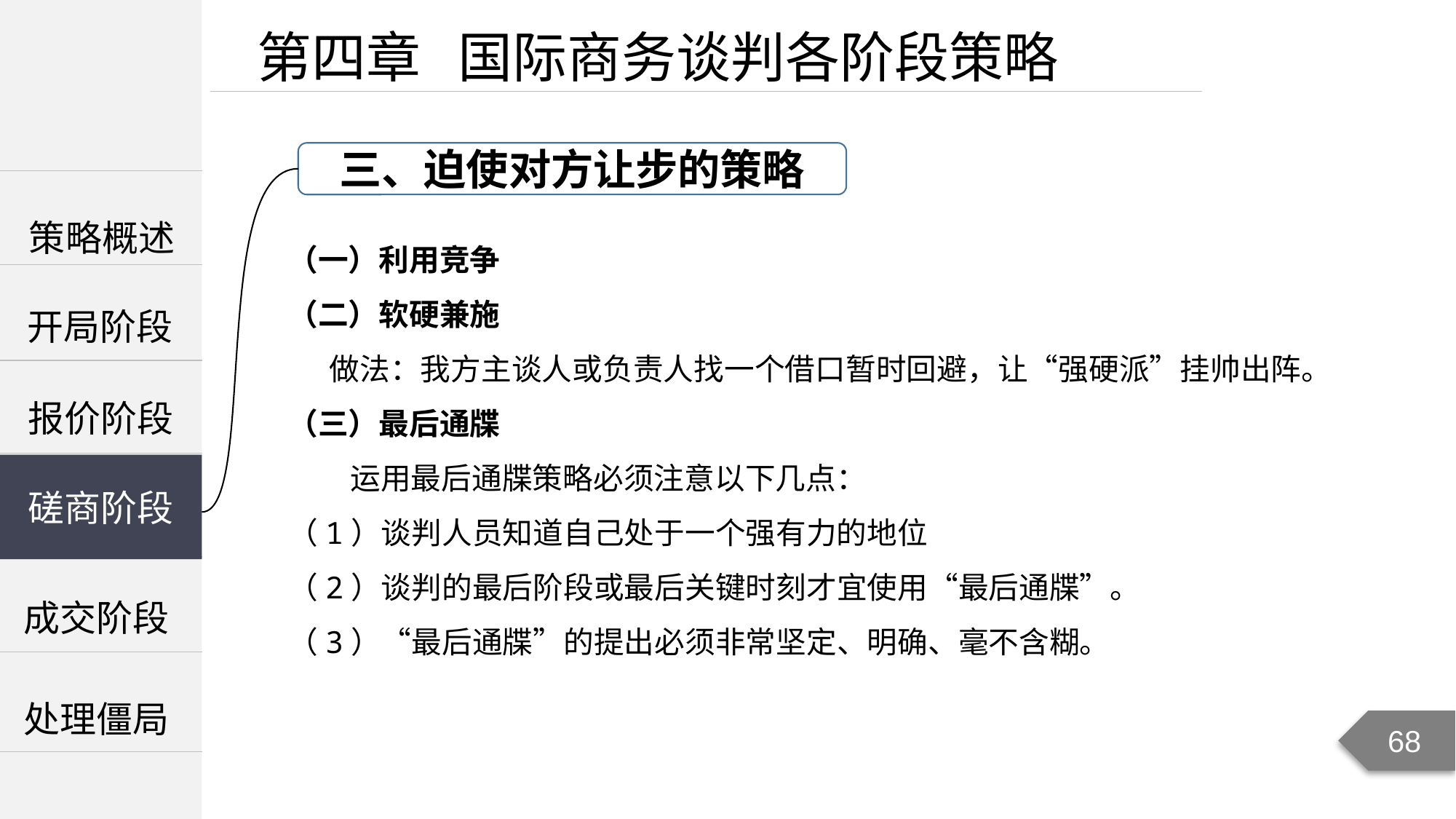

第四章   国际商务谈判各阶段策略
三、迫使对方让步的策略
|  |
| --- |
|  |
|  |
策略概述
（一）利用竞争
（二）软硬兼施
     做法：我方主谈人或负责人找一个借口暂时回避，让“强硬派”挂帅出阵。
（三）最后通牒
        运用最后通牒策略必须注意以下几点：
（1）谈判人员知道自己处于一个强有力的地位
（2）谈判的最后阶段或最后关键时刻才宜使用“最后通牒”。
（3）“最后通牒”的提出必须非常坚定、明确、毫不含糊。
开局阶段
报价阶段

磋商阶段
磋商阶段

成交阶段

处理僵局
68